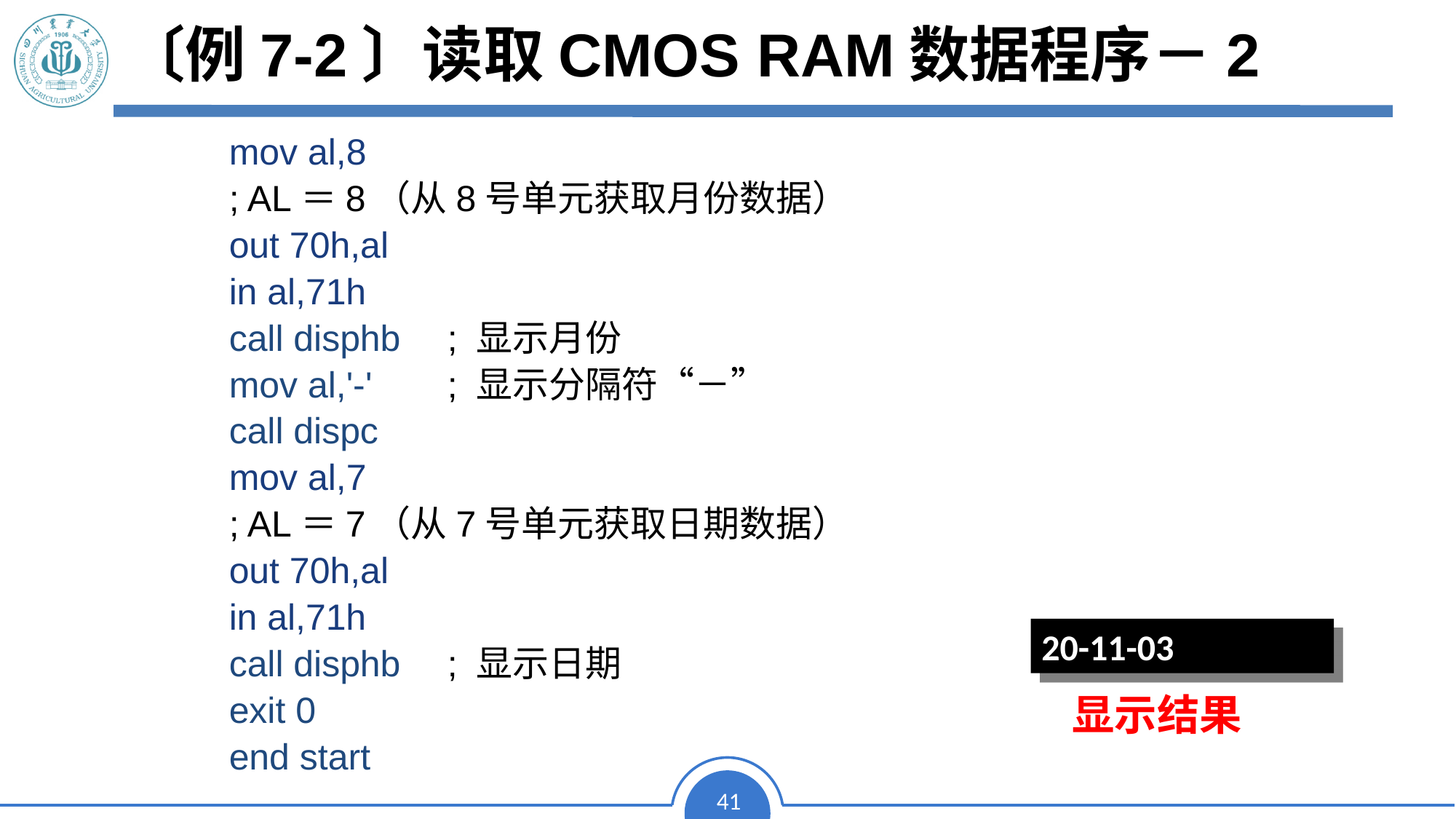

# 〔例7-2〕读取CMOS RAM数据程序－2
	mov al,8
	; AL＝8（从8号单元获取月份数据）
	out 70h,al
	in al,71h
	call disphb	; 显示月份
	mov al,'-'	; 显示分隔符“－”
	call dispc
	mov al,7
	; AL＝7（从7号单元获取日期数据）
	out 70h,al
	in al,71h
	call disphb	; 显示日期
	exit 0
	end start
20-11-03
显示结果